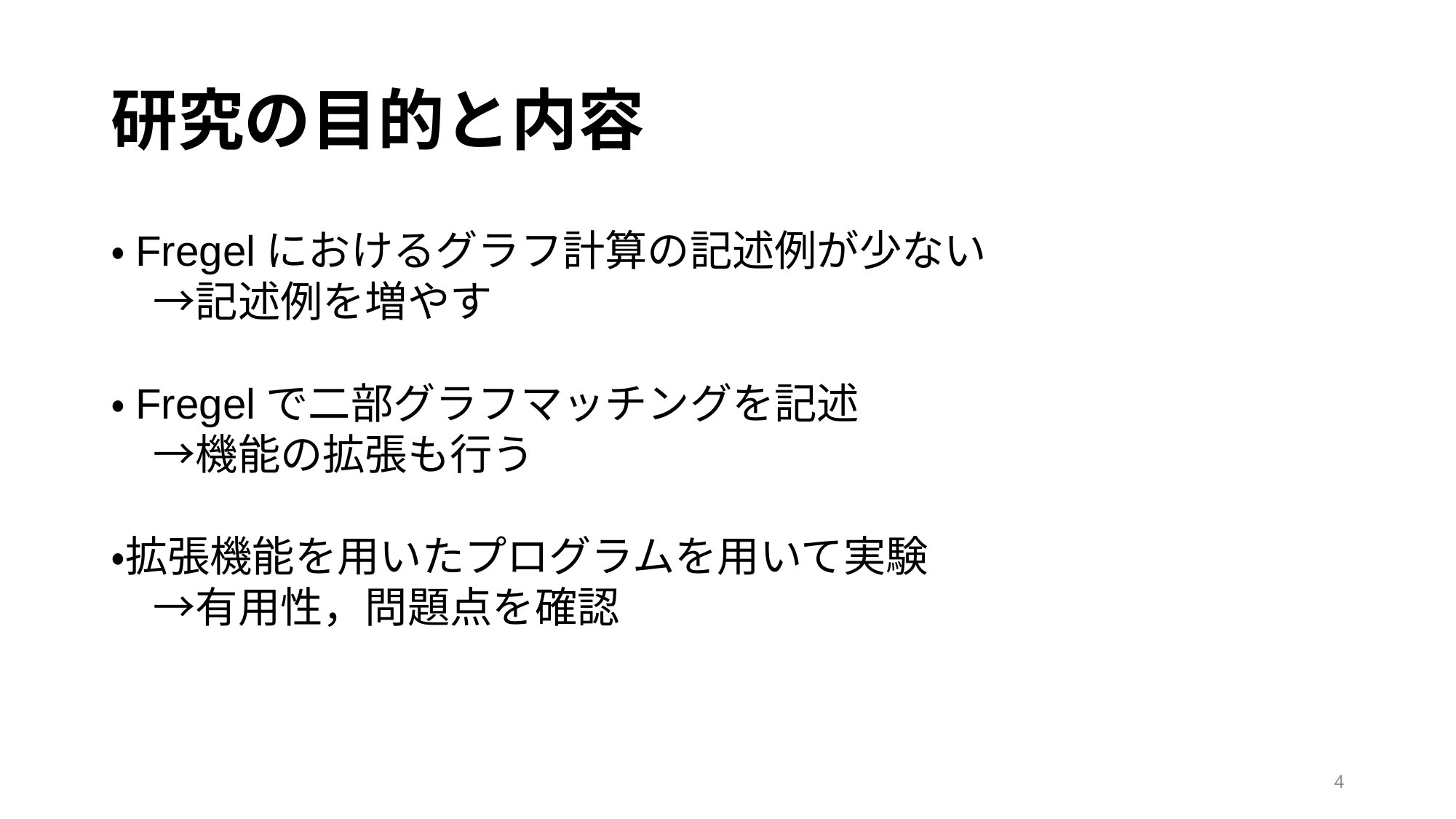

# 研究の目的と内容
・Fregelにおけるグラフ計算の記述例が少ない
　→記述例を増やす

・Fregelで二部グラフマッチングを記述
　→機能の拡張も行う

・拡張機能を用いたプログラムを用いて実験
　→有用性，問題点を確認
4